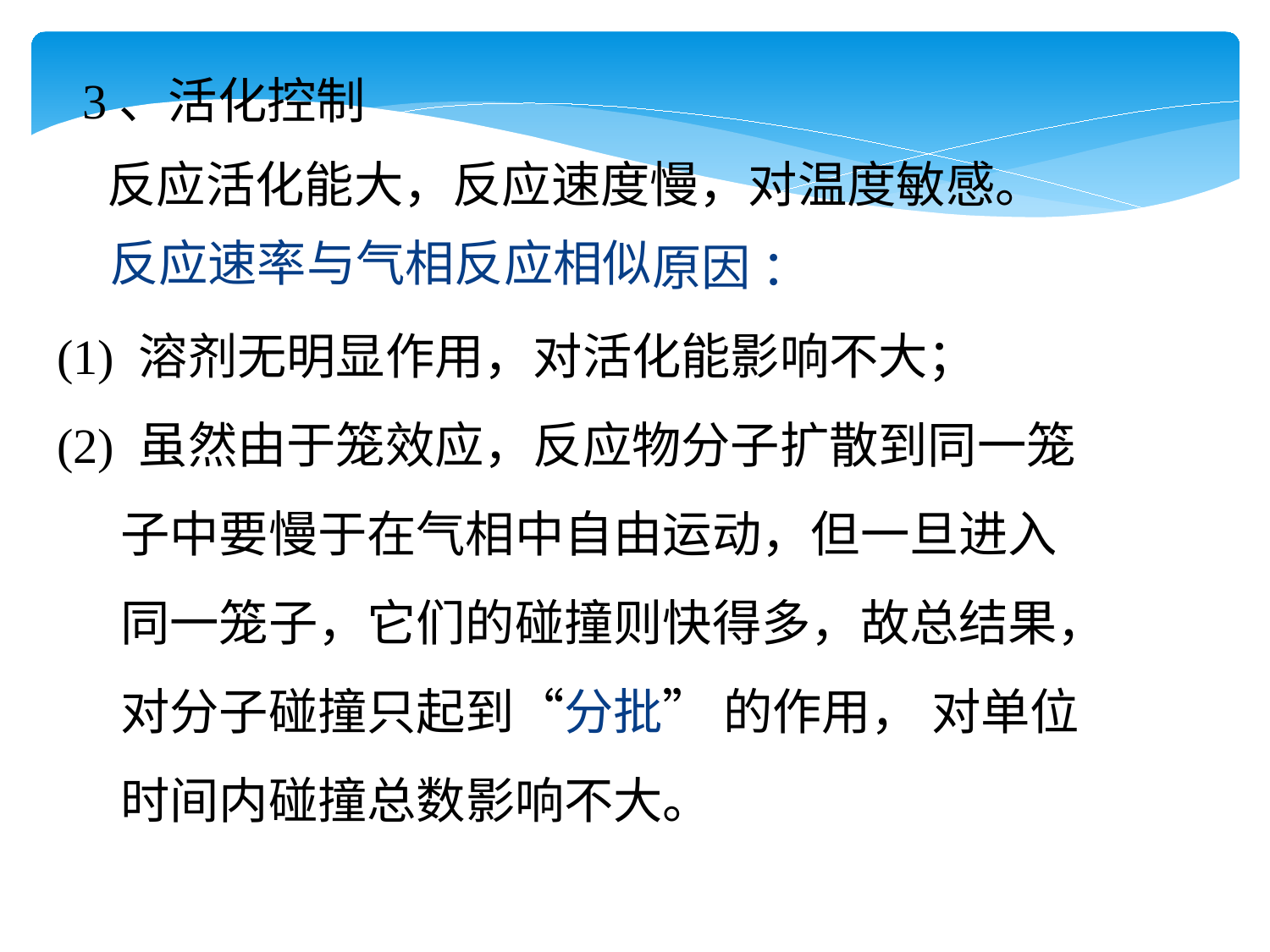

3、活化控制
反应活化能大，反应速度慢，对温度敏感。

                                                     原因 ：
(1) 溶剂无明显作用，对活化能影响不大；
(2) 虽然由于笼效应，反应物分子扩散到同一笼子中要慢于在气相中自由运动，但一旦进入同一笼子，它们的碰撞则快得多，故总结果，对分子碰撞只起到“分批” 的作用， 对单位时间内碰撞总数影响不大。
反应速率与气相反应相似